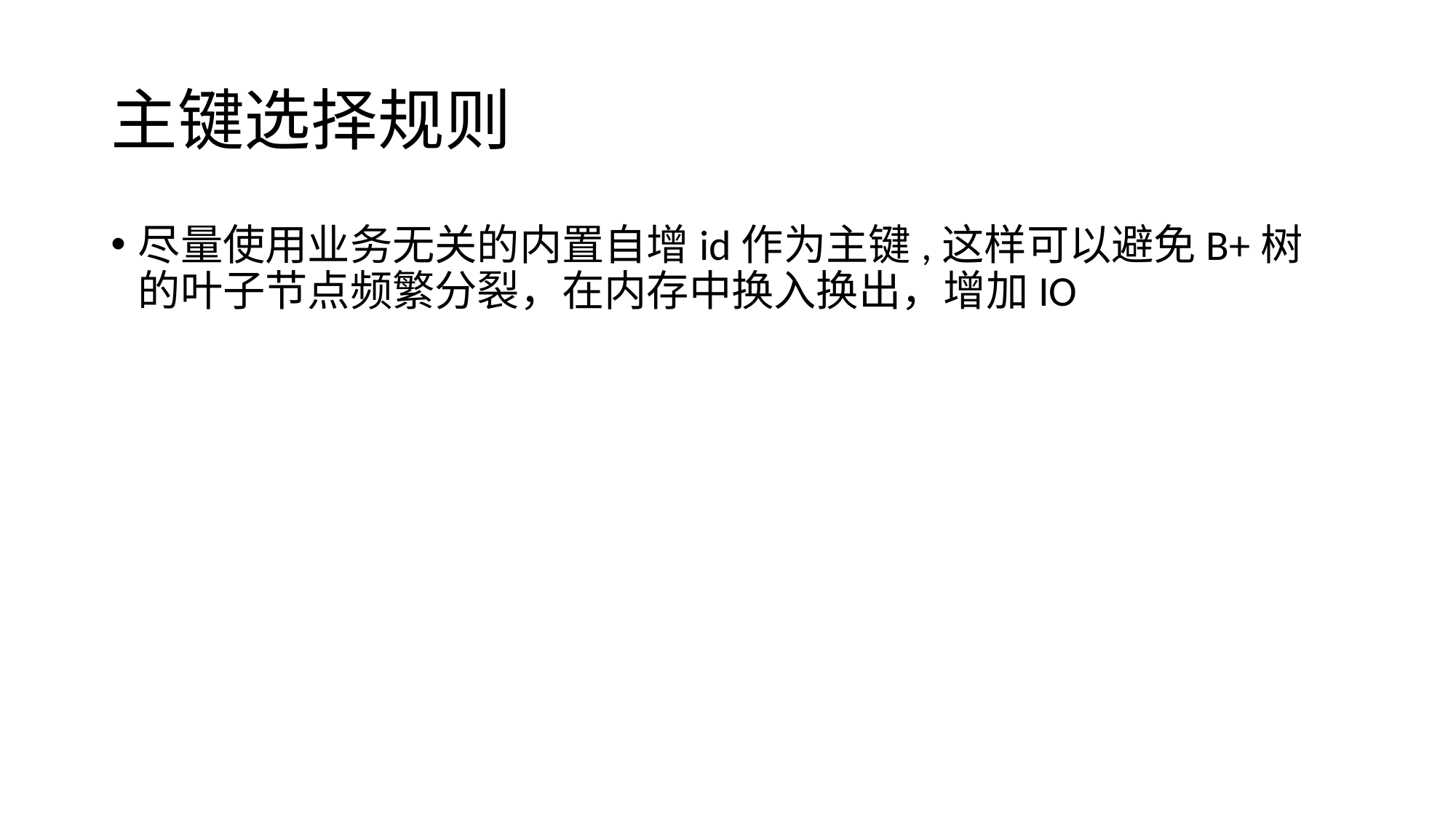

# 主键选择规则
尽量使用业务无关的内置自增id作为主键,这样可以避免B+树的叶子节点频繁分裂，在内存中换入换出，增加IO